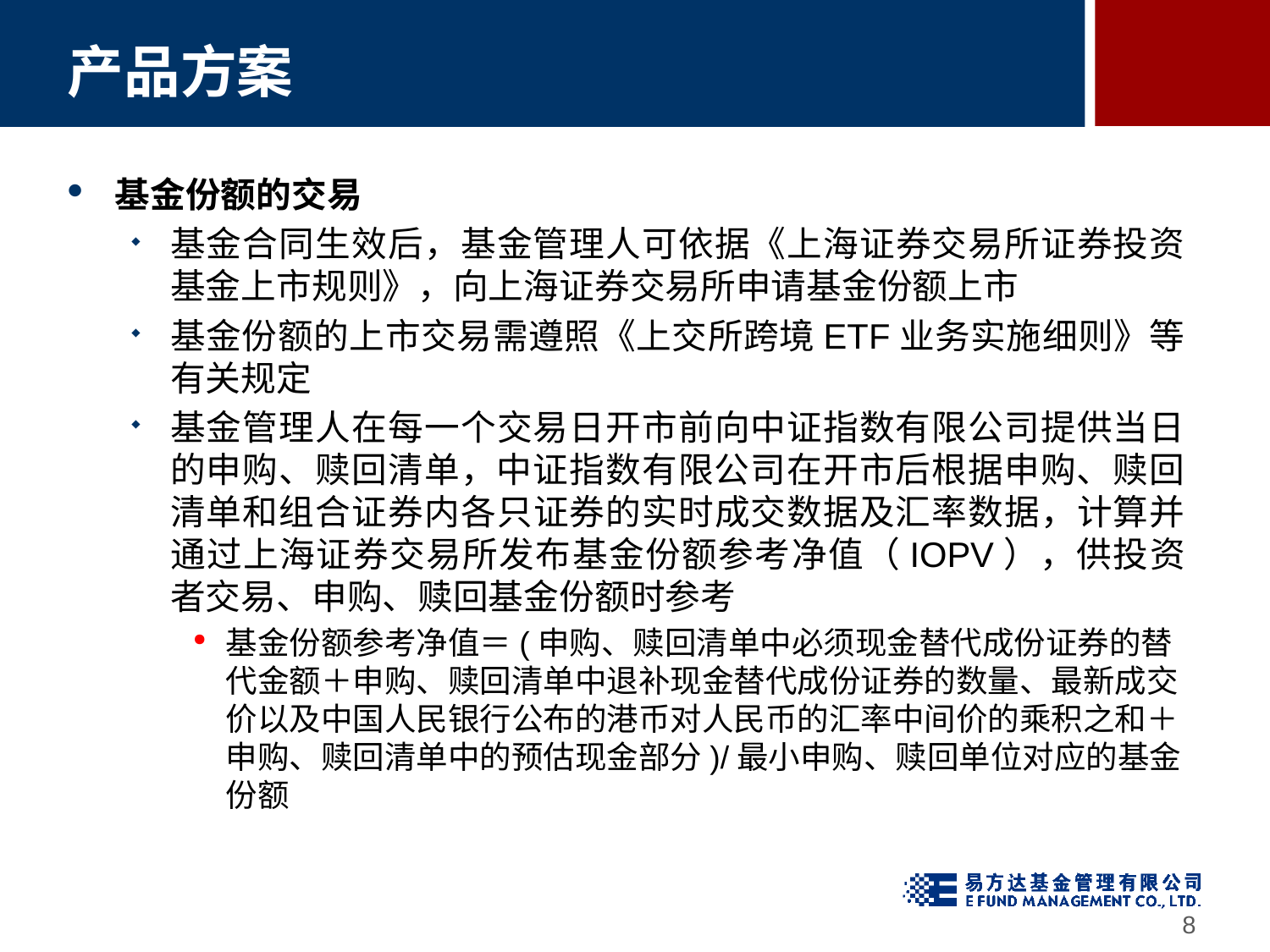

# 产品方案
基金份额的交易
基金合同生效后，基金管理人可依据《上海证券交易所证券投资基金上市规则》，向上海证券交易所申请基金份额上市
基金份额的上市交易需遵照《上交所跨境ETF业务实施细则》等有关规定
基金管理人在每一个交易日开市前向中证指数有限公司提供当日的申购、赎回清单，中证指数有限公司在开市后根据申购、赎回清单和组合证券内各只证券的实时成交数据及汇率数据，计算并通过上海证券交易所发布基金份额参考净值（IOPV），供投资者交易、申购、赎回基金份额时参考
基金份额参考净值＝(申购、赎回清单中必须现金替代成份证券的替代金额＋申购、赎回清单中退补现金替代成份证券的数量、最新成交价以及中国人民银行公布的港币对人民币的汇率中间价的乘积之和＋申购、赎回清单中的预估现金部分)/最小申购、赎回单位对应的基金份额